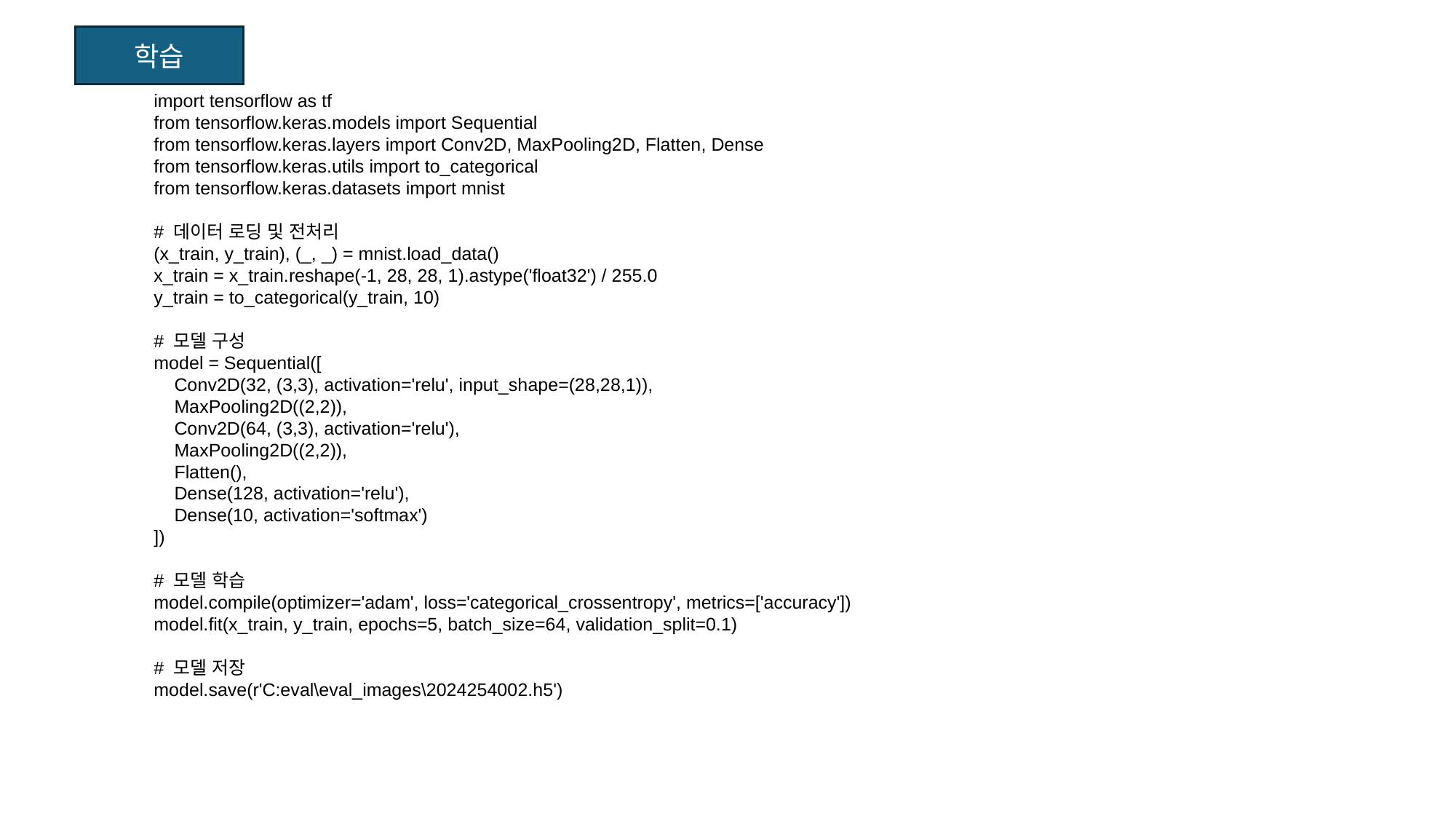

학습
import tensorflow as tf
from tensorflow.keras.models import Sequential
from tensorflow.keras.layers import Conv2D, MaxPooling2D, Flatten, Dense
from tensorflow.keras.utils import to_categorical
from tensorflow.keras.datasets import mnist

# 데이터 로딩 및 전처리
(x_train, y_train), (_, _) = mnist.load_data()
x_train = x_train.reshape(-1, 28, 28, 1).astype('float32') / 255.0
y_train = to_categorical(y_train, 10)

# 모델 구성
model = Sequential([
    Conv2D(32, (3,3), activation='relu', input_shape=(28,28,1)),
    MaxPooling2D((2,2)),
    Conv2D(64, (3,3), activation='relu'),
    MaxPooling2D((2,2)),
    Flatten(),
    Dense(128, activation='relu'),
    Dense(10, activation='softmax')
])

# 모델 학습
model.compile(optimizer='adam', loss='categorical_crossentropy', metrics=['accuracy'])
model.fit(x_train, y_train, epochs=5, batch_size=64, validation_split=0.1)

# 모델 저장
model.save(r'C:eval\eval_images\2024254002.h5')